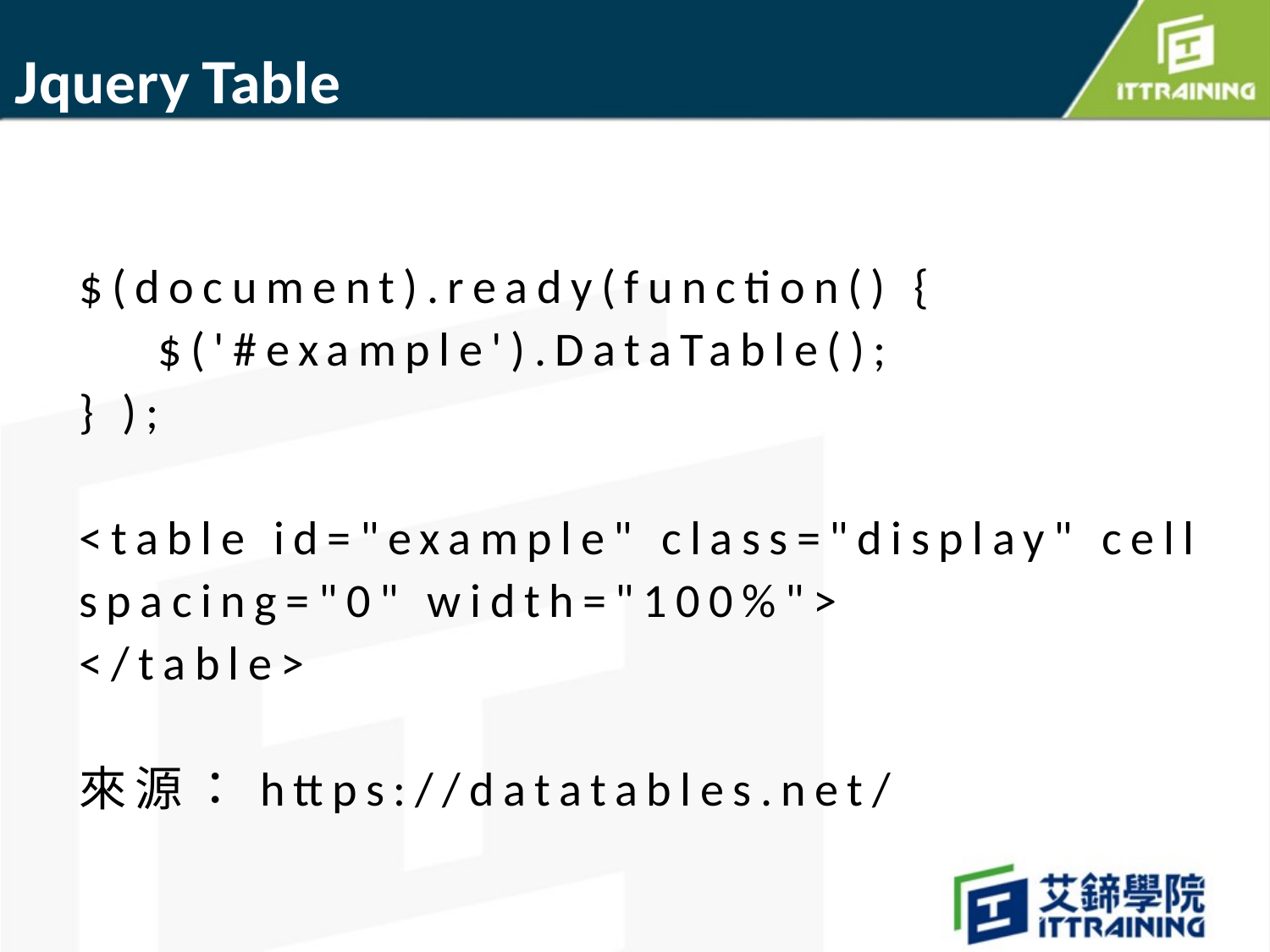

# Jquery Table
$(document).ready(function() {
    $('#example').DataTable();
} );

<table id="example" class="display" cellspacing="0" width="100%">
</table>

來源：https://datatables.net/